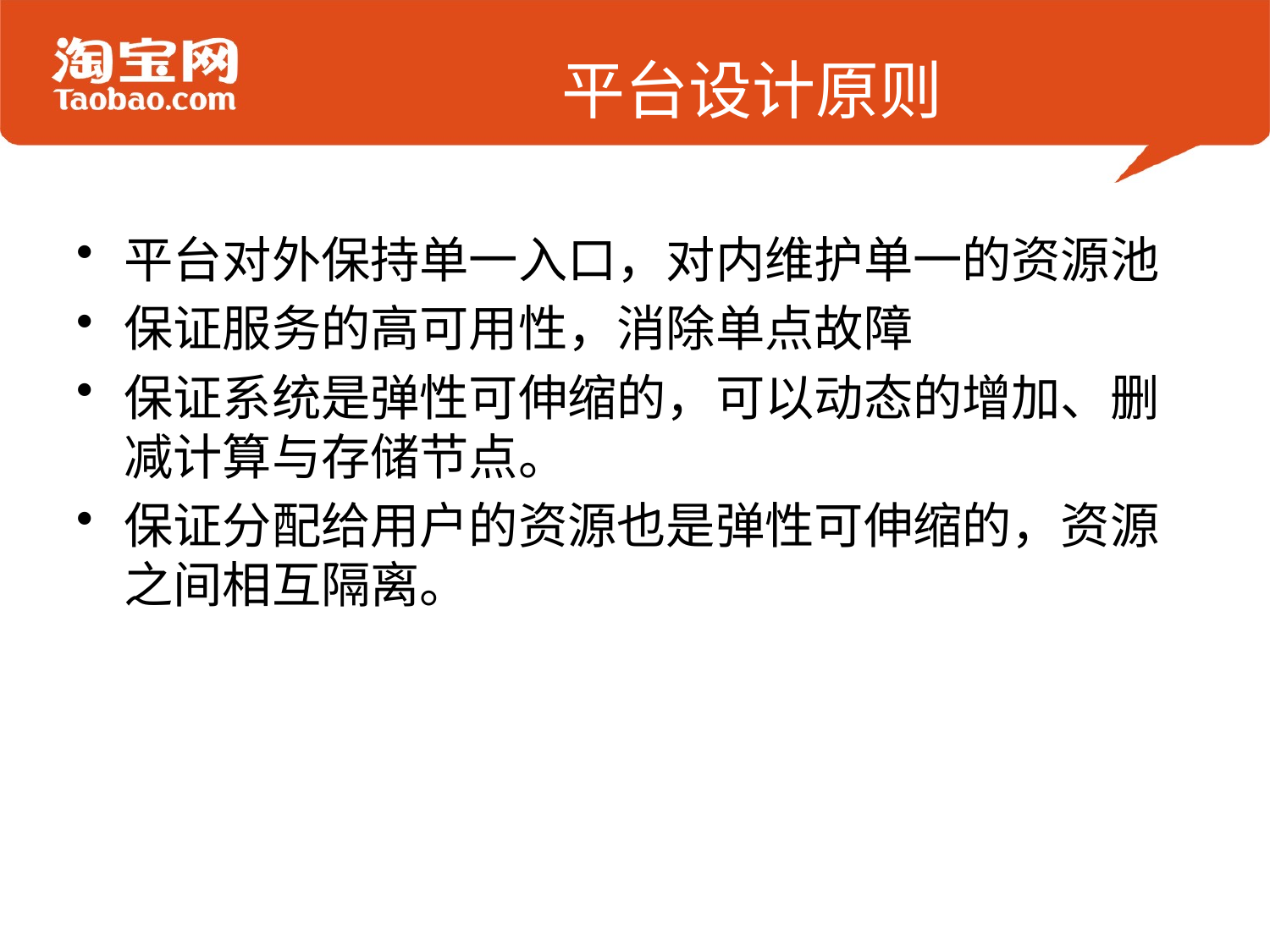

# 平台设计原则
平台对外保持单一入口，对内维护单一的资源池
保证服务的高可用性，消除单点故障
保证系统是弹性可伸缩的，可以动态的增加、删减计算与存储节点。
保证分配给用户的资源也是弹性可伸缩的，资源之间相互隔离。